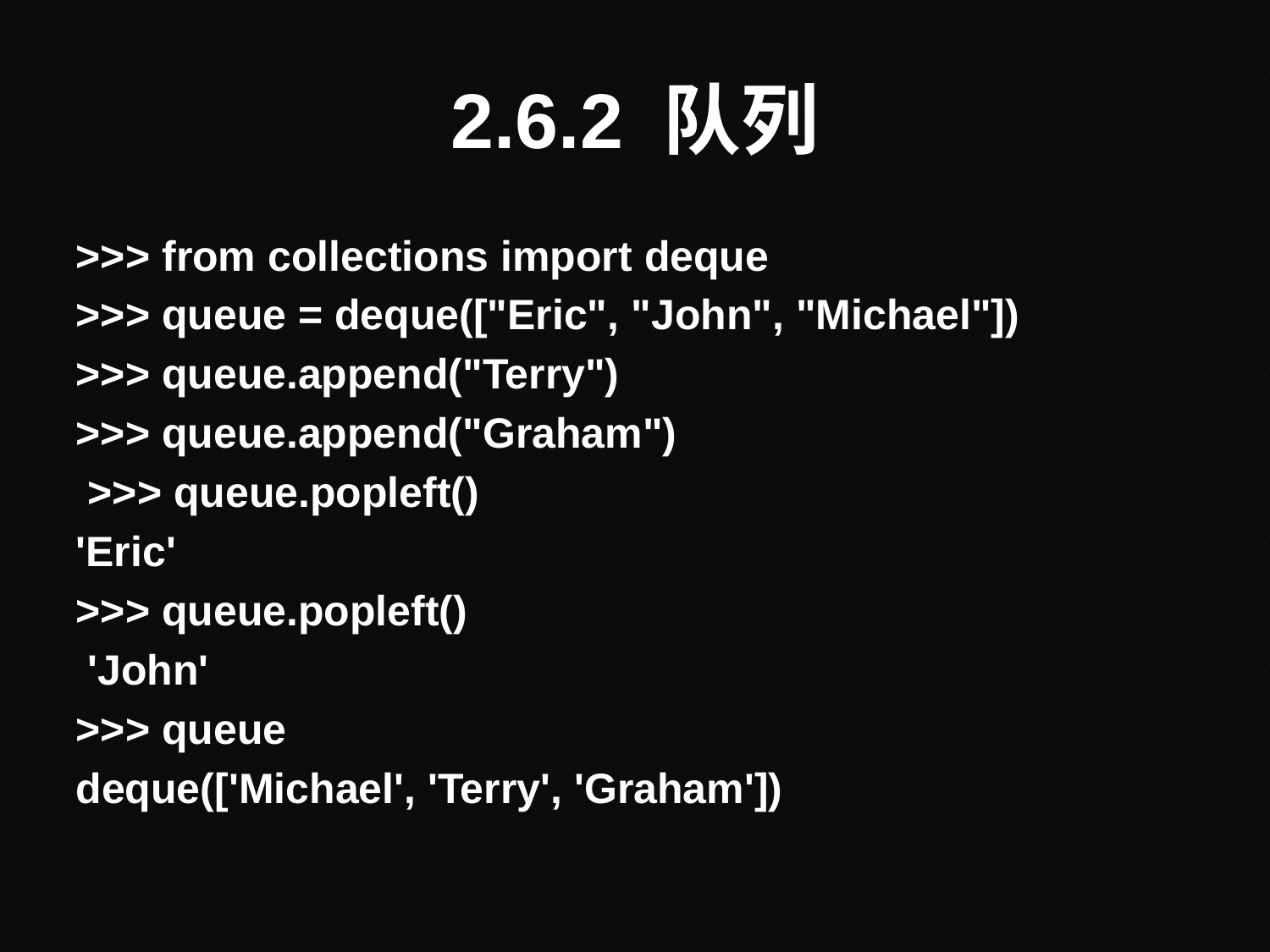

# 2.6.2 队列
>>> from collections import deque
>>> queue = deque(["Eric", "John", "Michael"])
>>> queue.append("Terry")
>>> queue.append("Graham")
 >>> queue.popleft()
'Eric'
>>> queue.popleft()
 'John'
>>> queue
deque(['Michael', 'Terry', 'Graham'])